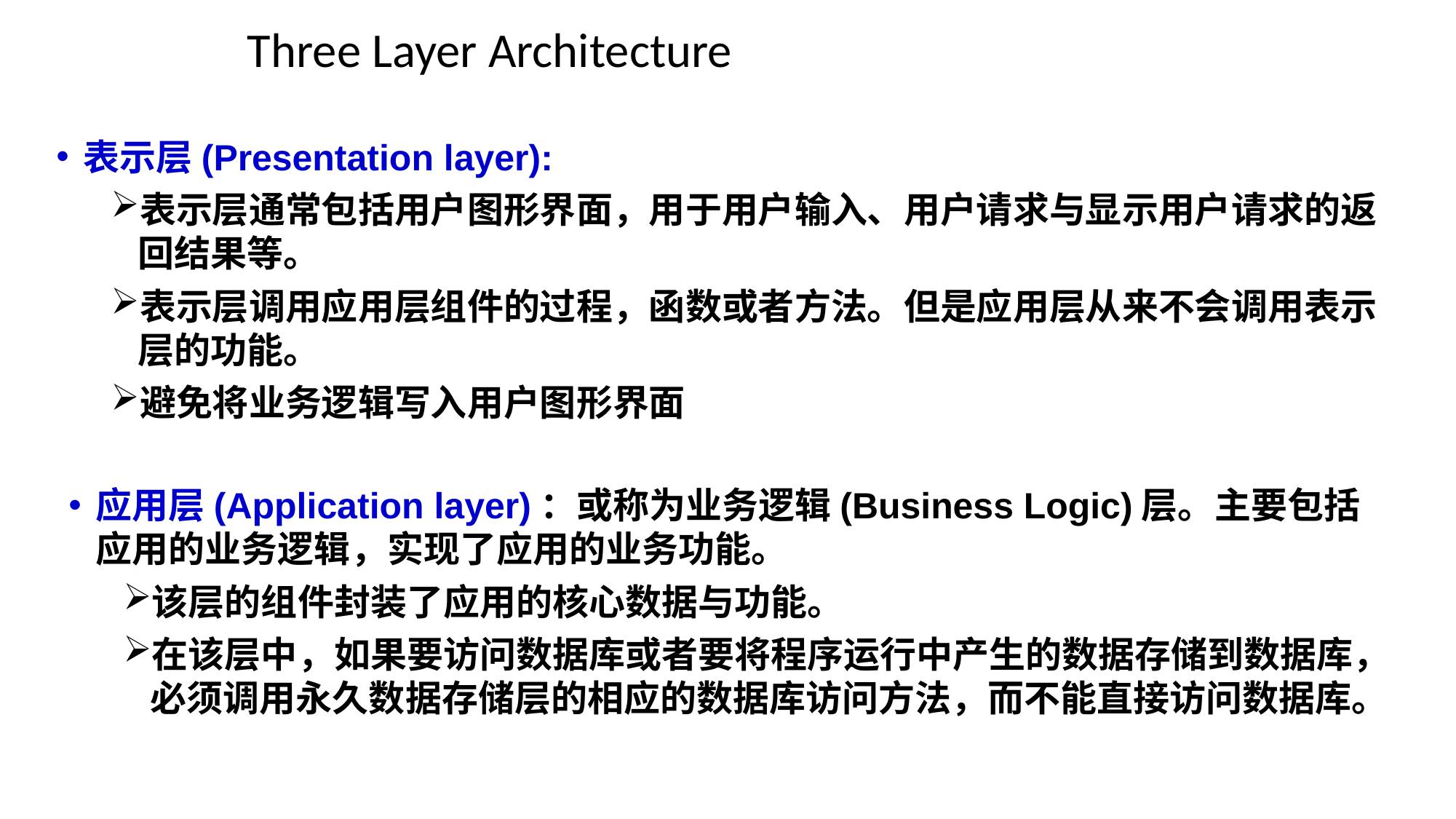

# Three Layer Architecture
表示层(Presentation layer):
表示层通常包括用户图形界面，用于用户输入、用户请求与显示用户请求的返回结果等。
表示层调用应用层组件的过程，函数或者方法。但是应用层从来不会调用表示层的功能。
避免将业务逻辑写入用户图形界面
应用层(Application layer)：或称为业务逻辑(Business Logic)层。主要包括应用的业务逻辑，实现了应用的业务功能。
该层的组件封装了应用的核心数据与功能。
在该层中，如果要访问数据库或者要将程序运行中产生的数据存储到数据库，必须调用永久数据存储层的相应的数据库访问方法，而不能直接访问数据库。